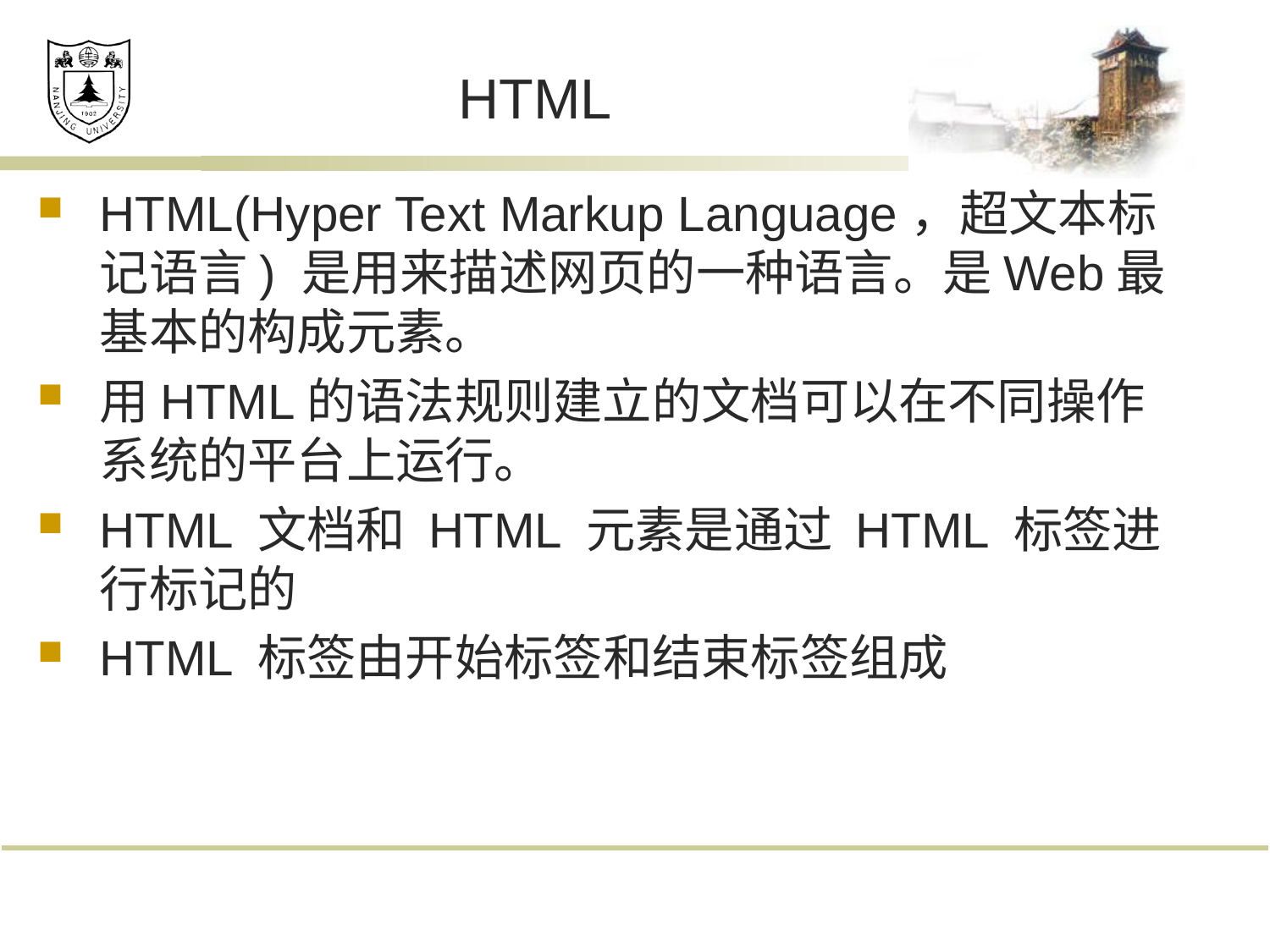

# HTML
HTML(Hyper Text Markup Language，超文本标记语言) 是用来描述网页的一种语言。是Web最基本的构成元素。
用HTML的语法规则建立的文档可以在不同操作系统的平台上运行。
HTML 文档和 HTML 元素是通过 HTML 标签进行标记的
HTML 标签由开始标签和结束标签组成